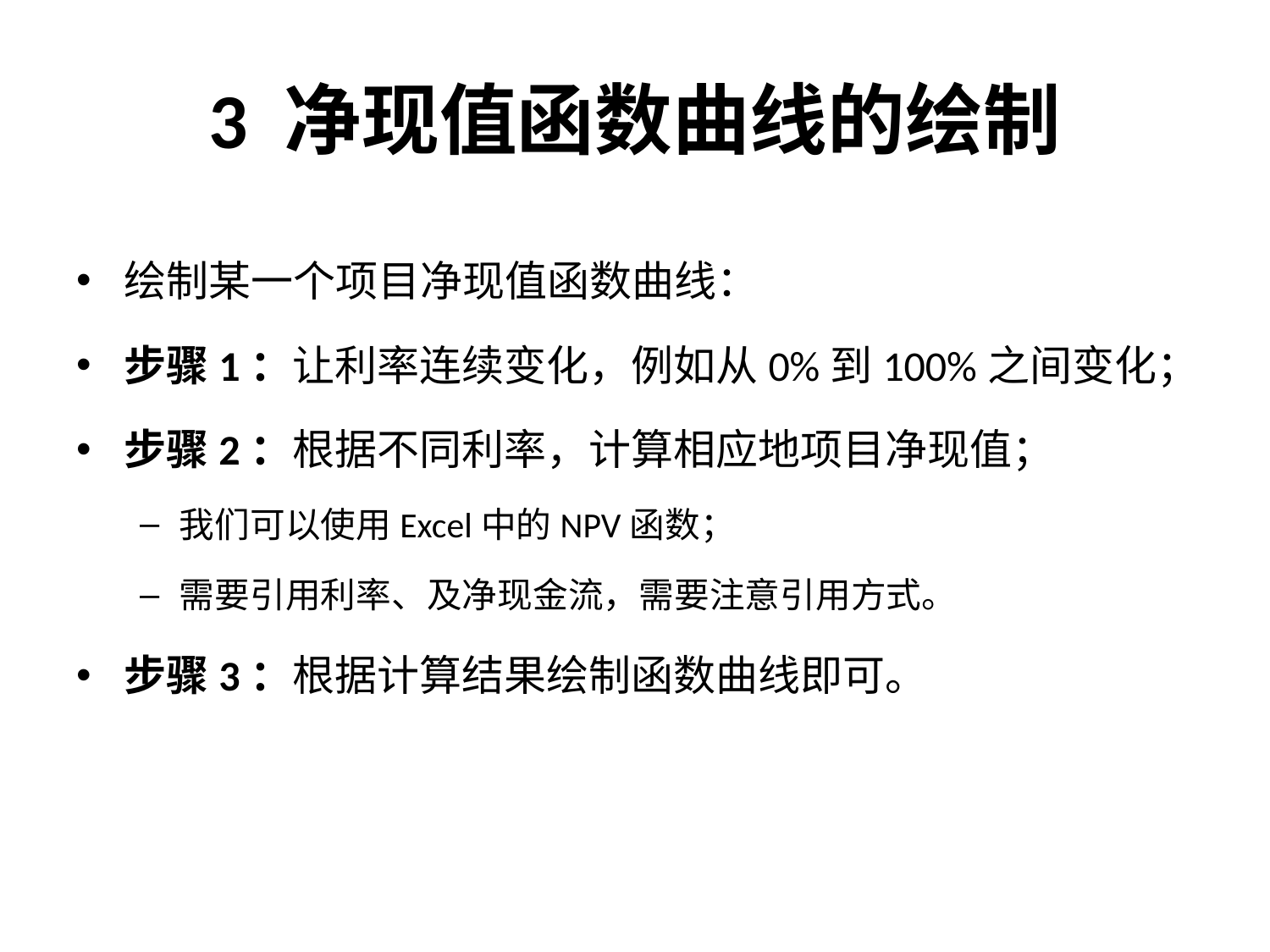

# 3 净现值函数曲线的绘制
绘制某一个项目净现值函数曲线：
步骤1：让利率连续变化，例如从0%到100%之间变化；
步骤2：根据不同利率，计算相应地项目净现值；
我们可以使用Excel中的NPV函数；
需要引用利率、及净现金流，需要注意引用方式。
步骤3：根据计算结果绘制函数曲线即可。